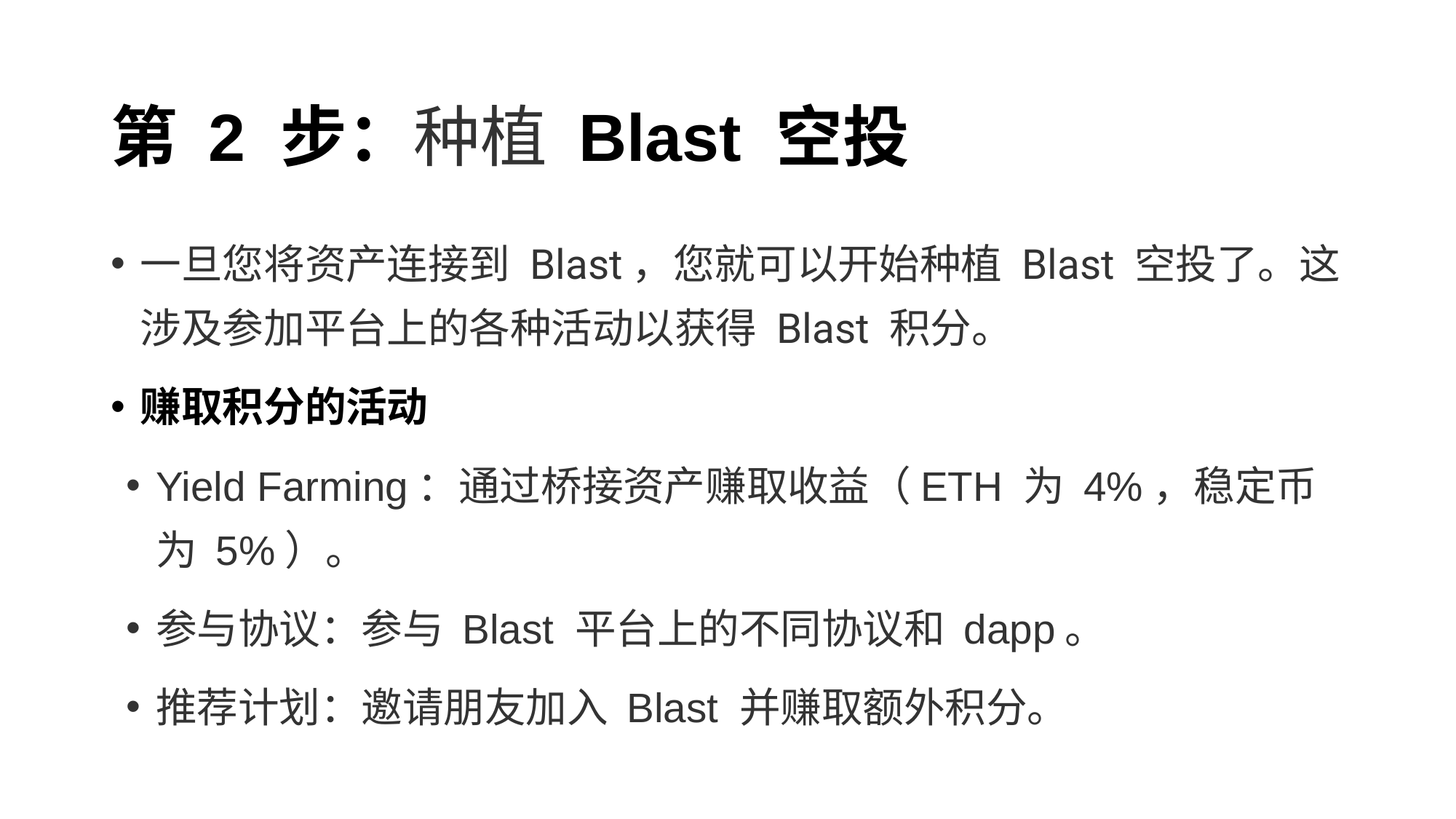

# 第 2 步：种植 Blast 空投
一旦您将资产连接到 Blast，您就可以开始种植 Blast 空投了。这涉及参加平台上的各种活动以获得 Blast 积分。
赚取积分的活动
Yield Farming：通过桥接资产赚取收益（ETH 为 4%，稳定币为 5%）。
参与协议：参与 Blast 平台上的不同协议和 dapp。
推荐计划：邀请朋友加入 Blast 并赚取额外积分。